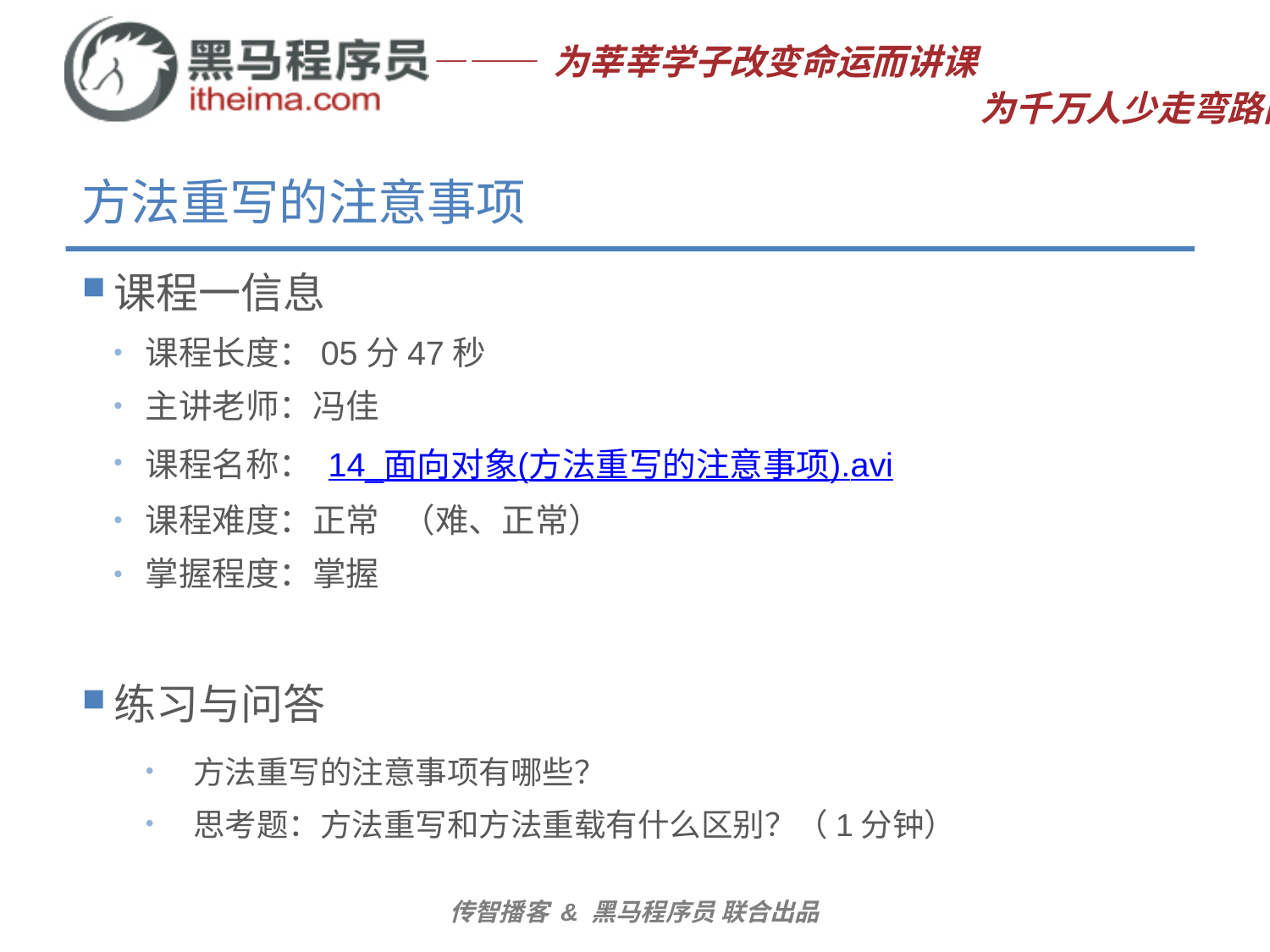

# 方法重写的注意事项
课程一信息
课程长度：05分47秒
主讲老师：冯佳
课程名称： 14_面向对象(方法重写的注意事项).avi
课程难度：正常   （难、正常）
掌握程度：掌握

练习与问答
方法重写的注意事项有哪些？
思考题：方法重写和方法重载有什么区别？（1分钟）